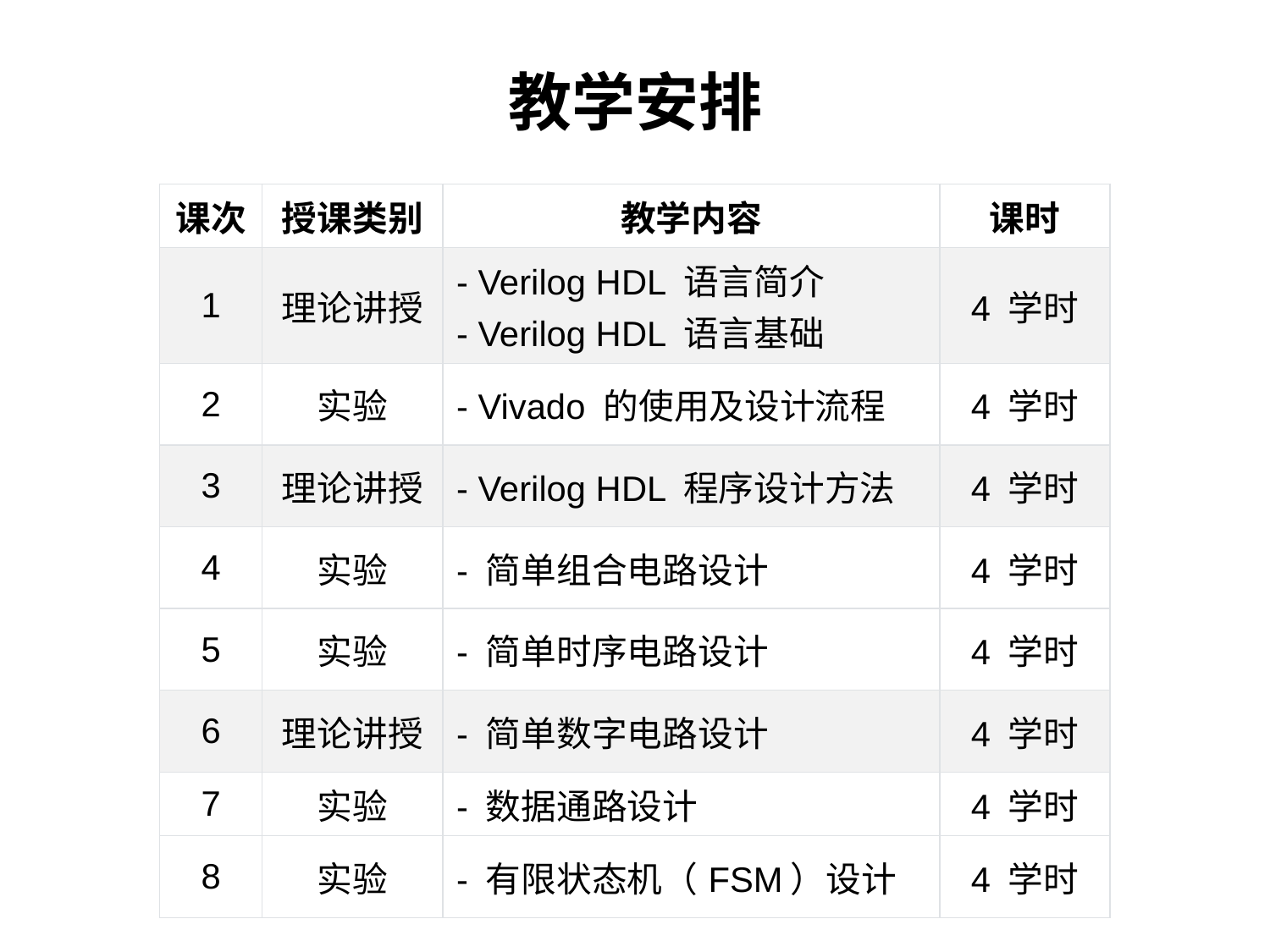

教学安排
| 课次 | 授课类别 | 教学内容 | 课时 |
| --- | --- | --- | --- |
| 1 | 理论讲授 | - Verilog HDL 语言简介 - Verilog HDL 语言基础 | 4 学时 |
| 2 | 实验 | - Vivado 的使用及设计流程 | 4 学时 |
| 3 | 理论讲授 | - Verilog HDL 程序设计方法 | 4 学时 |
| 4 | 实验 | - 简单组合电路设计 | 4 学时 |
| 5 | 实验 | - 简单时序电路设计 | 4 学时 |
| 6 | 理论讲授 | - 简单数字电路设计 | 4 学时 |
| 7 | 实验 | - 数据通路设计 | 4 学时 |
| 8 | 实验 | - 有限状态机（FSM）设计 | 4 学时 |
5